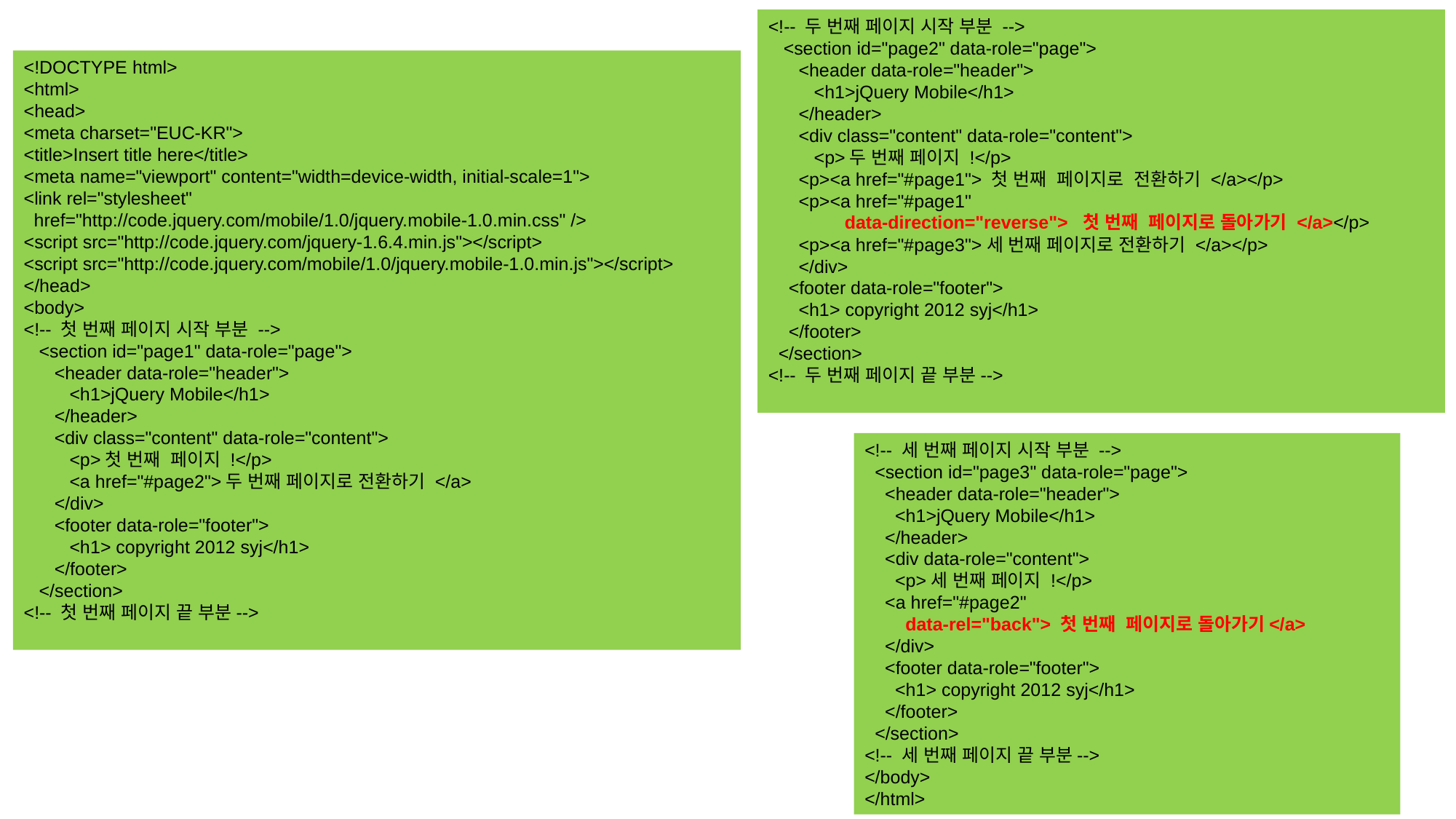

<!-- 두 번째 페이지 시작 부분 -->
   <section id="page2" data-role="page">
      <header data-role="header">
         <h1>jQuery Mobile</h1>
      </header>
      <div class="content" data-role="content">
         <p>두 번째 페이지 !</p>
      <p><a href="#page1"> 첫 번째  페이지로  전환하기 </a></p>
      <p><a href="#page1"
               data-direction="reverse">  첫 번째  페이지로 돌아가기 </a></p>
      <p><a href="#page3">세 번째 페이지로 전환하기 </a></p>
      </div>
    <footer data-role="footer">
      <h1> copyright 2012 syj</h1>
    </footer>
  </section>
<!-- 두 번째 페이지 끝 부분-->

<!DOCTYPE html>
<html>
<head>
<meta charset="EUC-KR">
<title>Insert title here</title>
<meta name="viewport" content="width=device-width, initial-scale=1">
<link rel="stylesheet"
  href="http://code.jquery.com/mobile/1.0/jquery.mobile-1.0.min.css" />
<script src="http://code.jquery.com/jquery-1.6.4.min.js"></script>
<script src="http://code.jquery.com/mobile/1.0/jquery.mobile-1.0.min.js"></script>
</head>
<body>
<!-- 첫 번째 페이지 시작 부분 -->
   <section id="page1" data-role="page">
      <header data-role="header">
         <h1>jQuery Mobile</h1>
      </header>
      <div class="content" data-role="content">
         <p>첫 번째  페이지 !</p>
         <a href="#page2">두 번째 페이지로 전환하기 </a>
      </div>
      <footer data-role="footer">
         <h1> copyright 2012 syj</h1>
      </footer>
   </section>
<!-- 첫 번째 페이지 끝 부분-->

<!-- 세 번째 페이지 시작 부분 -->
  <section id="page3" data-role="page">
    <header data-role="header">
      <h1>jQuery Mobile</h1>
    </header>
    <div data-role="content">
      <p>세 번째 페이지 !</p>
    <a href="#page2"
        data-rel="back"> 첫 번째  페이지로 돌아가기</a>
    </div>
    <footer data-role="footer">
      <h1> copyright 2012 syj</h1>
    </footer>
  </section>
<!-- 세 번째 페이지 끝 부분-->
</body>
</html>